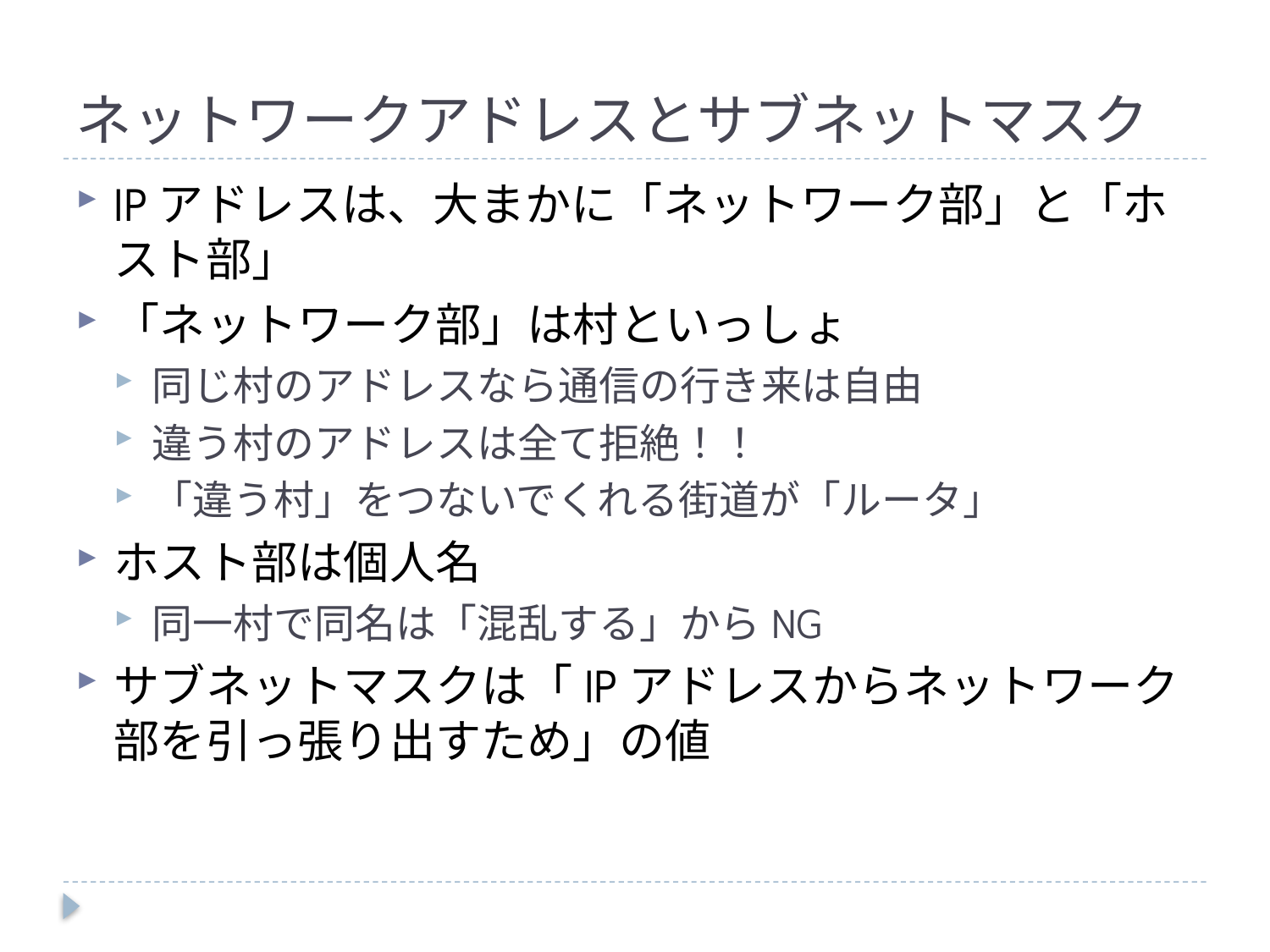

# ネットワークアドレスとサブネットマスク
IPアドレスは、大まかに「ネットワーク部」と「ホスト部」
「ネットワーク部」は村といっしょ
同じ村のアドレスなら通信の行き来は自由
違う村のアドレスは全て拒絶！！
「違う村」をつないでくれる街道が「ルータ」
ホスト部は個人名
同一村で同名は「混乱する」からNG
サブネットマスクは「IPアドレスからネットワーク部を引っ張り出すため」の値